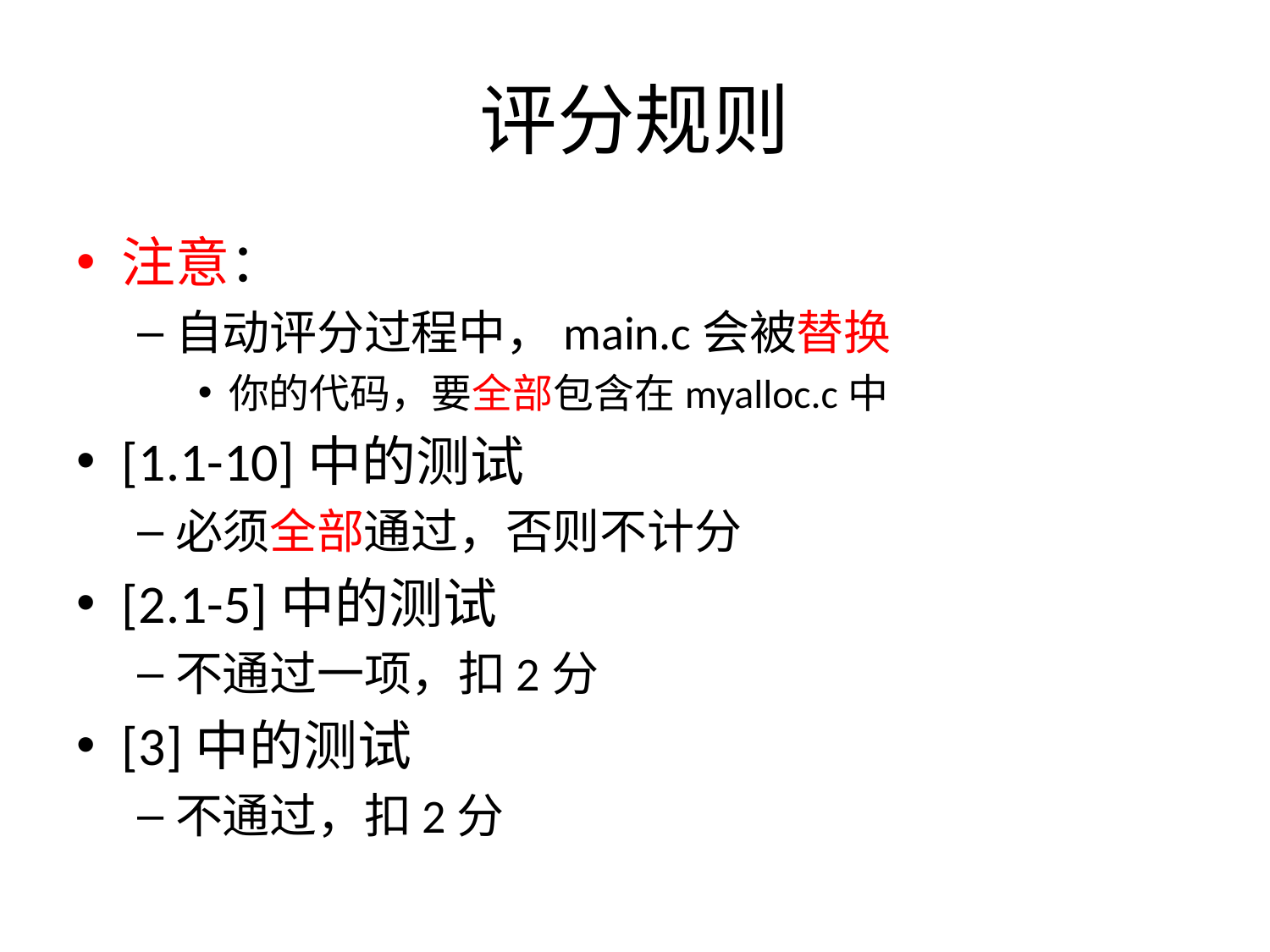

# 评分规则
注意：
自动评分过程中，main.c会被替换
你的代码，要全部包含在myalloc.c中
[1.1-10]中的测试
必须全部通过，否则不计分
[2.1-5]中的测试
不通过一项，扣2分
[3]中的测试
不通过，扣2分